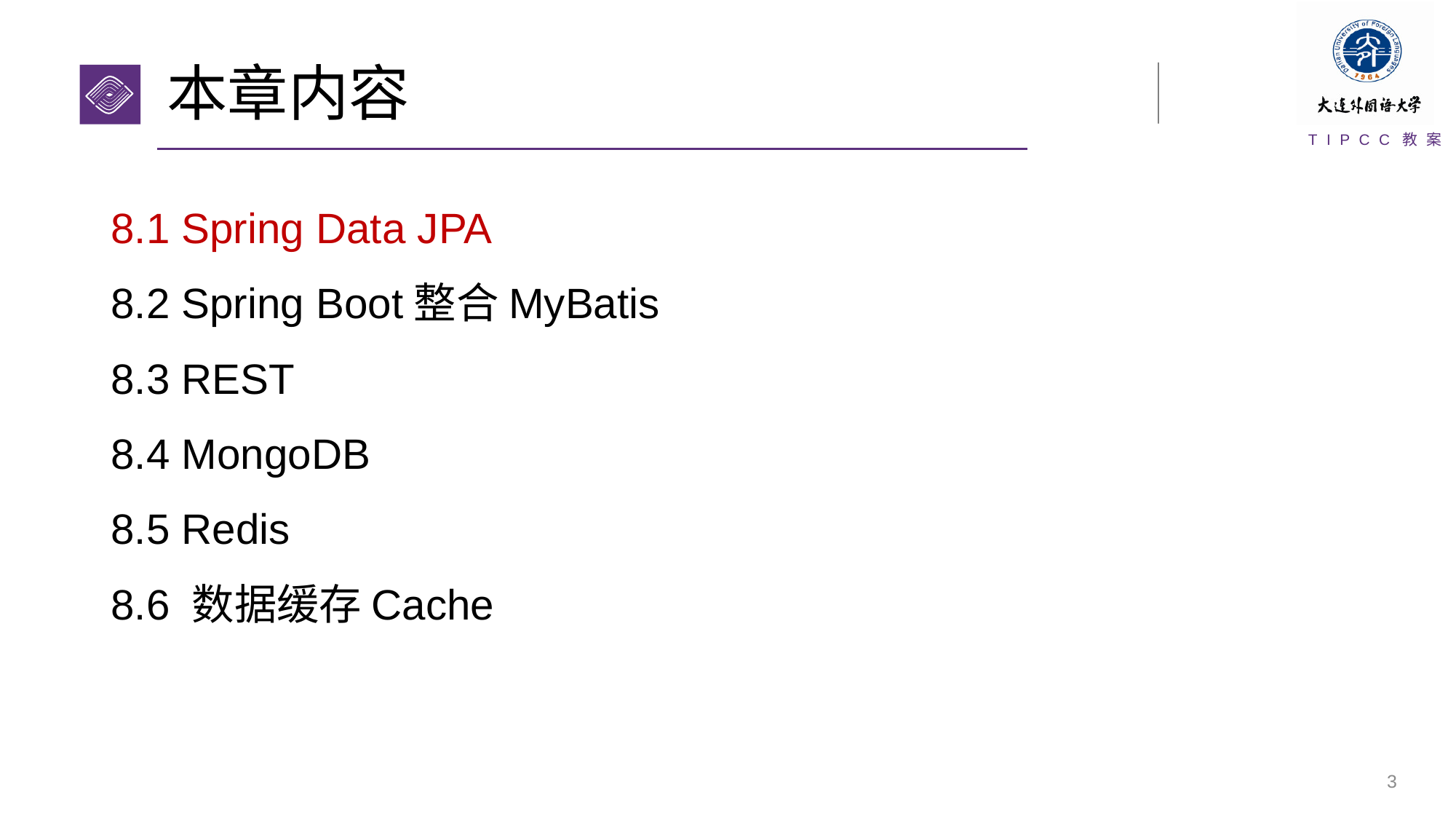

# 本章内容
8.1 Spring Data JPA
8.2 Spring Boot整合MyBatis
8.3 REST
8.4 MongoDB
8.5 Redis
8.6 数据缓存Cache
3